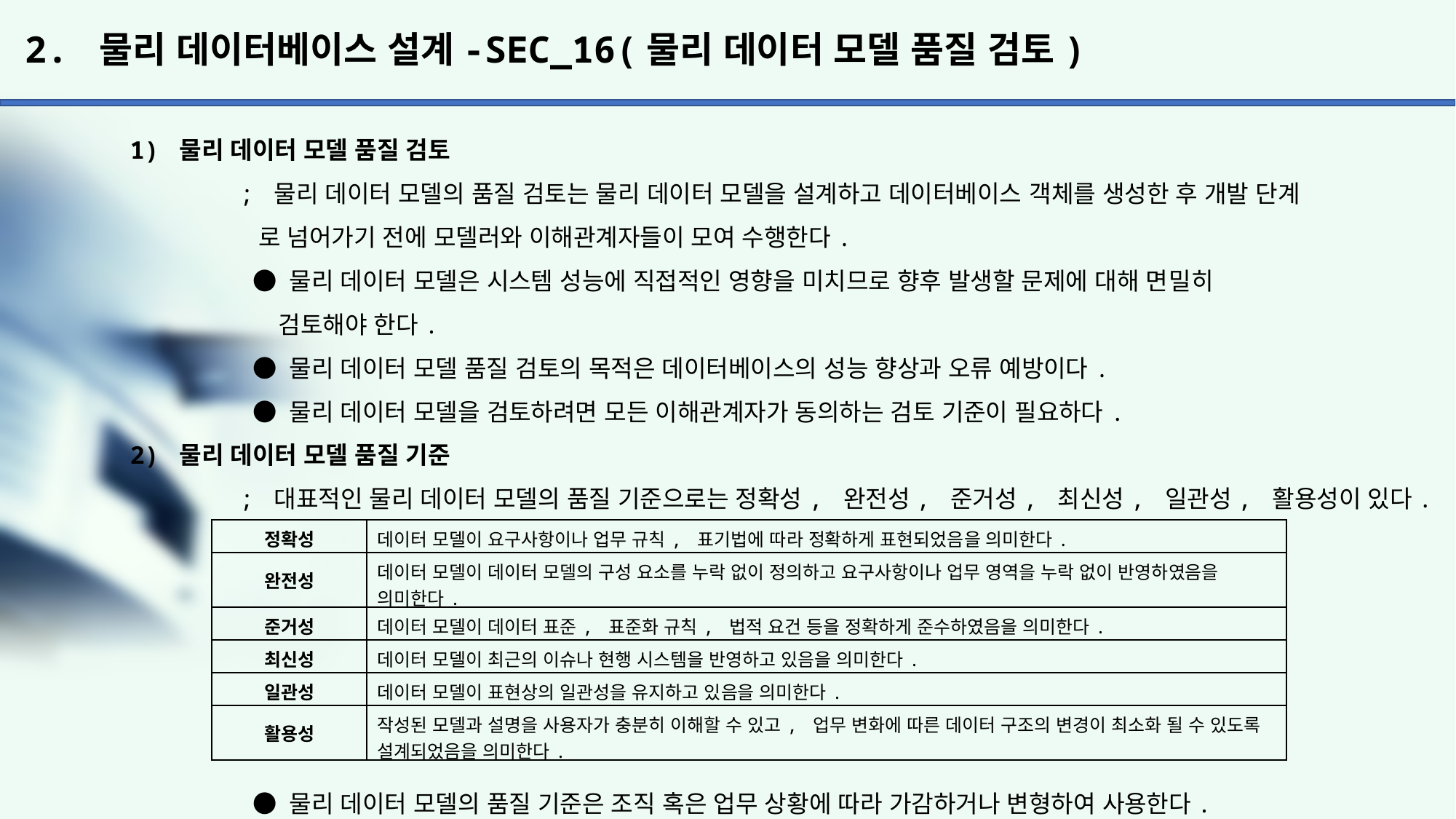

# 2. 물리 데이터베이스 설계-SEC_16(물리 데이터 모델 품질 검토)
1) 물리 데이터 모델 품질 검토
	; 물리 데이터 모델의 품질 검토는 물리 데이터 모델을 설계하고 데이터베이스 객체를 생성한 후 개발 단계
	  로 넘어가기 전에 모델러와 이해관계자들이 모여 수행한다.
	  ● 물리 데이터 모델은 시스템 성능에 직접적인 영향을 미치므로 향후 발생할 문제에 대해 면밀히
	     검토해야 한다.
	  ● 물리 데이터 모델 품질 검토의 목적은 데이터베이스의 성능 향상과 오류 예방이다.
	  ● 물리 데이터 모델을 검토하려면 모든 이해관계자가 동의하는 검토 기준이 필요하다.
2) 물리 데이터 모델 품질 기준
	; 대표적인 물리 데이터 모델의 품질 기준으로는 정확성, 완전성, 준거성, 최신성, 일관성, 활용성이 있다.

	  ● 물리 데이터 모델의 품질 기준은 조직 혹은 업무 상황에 따라 가감하거나 변형하여 사용한다.
| 정확성 | 데이터 모델이 요구사항이나 업무 규칙, 표기법에 따라 정확하게 표현되었음을 의미한다. |
| --- | --- |
| 완전성 | 데이터 모델이 데이터 모델의 구성 요소를 누락 없이 정의하고 요구사항이나 업무 영역을 누락 없이 반영하였음을 의미한다. |
| 준거성 | 데이터 모델이 데이터 표준, 표준화 규칙, 법적 요건 등을 정확하게 준수하였음을 의미한다. |
| 최신성 | 데이터 모델이 최근의 이슈나 현행 시스템을 반영하고 있음을 의미한다. |
| 일관성 | 데이터 모델이 표현상의 일관성을 유지하고 있음을 의미한다. |
| 활용성 | 작성된 모델과 설명을 사용자가 충분히 이해할 수 있고, 업무 변화에 따른 데이터 구조의 변경이 최소화 될 수 있도록 설계되었음을 의미한다. |